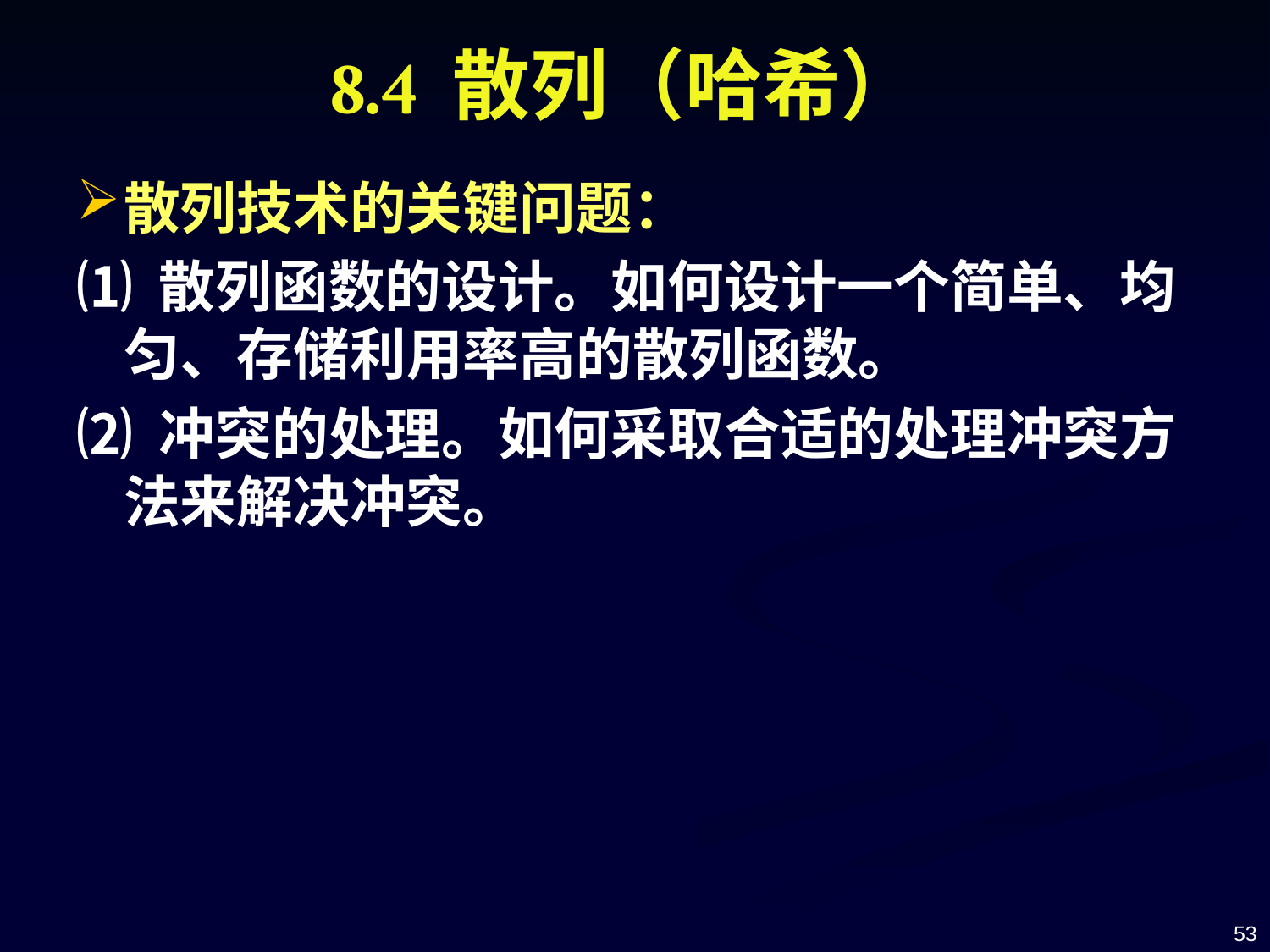

8.4 散列（哈希）
散列技术的关键问题：
⑴ 散列函数的设计。如何设计一个简单、均匀、存储利用率高的散列函数。
⑵ 冲突的处理。如何采取合适的处理冲突方法来解决冲突。

53